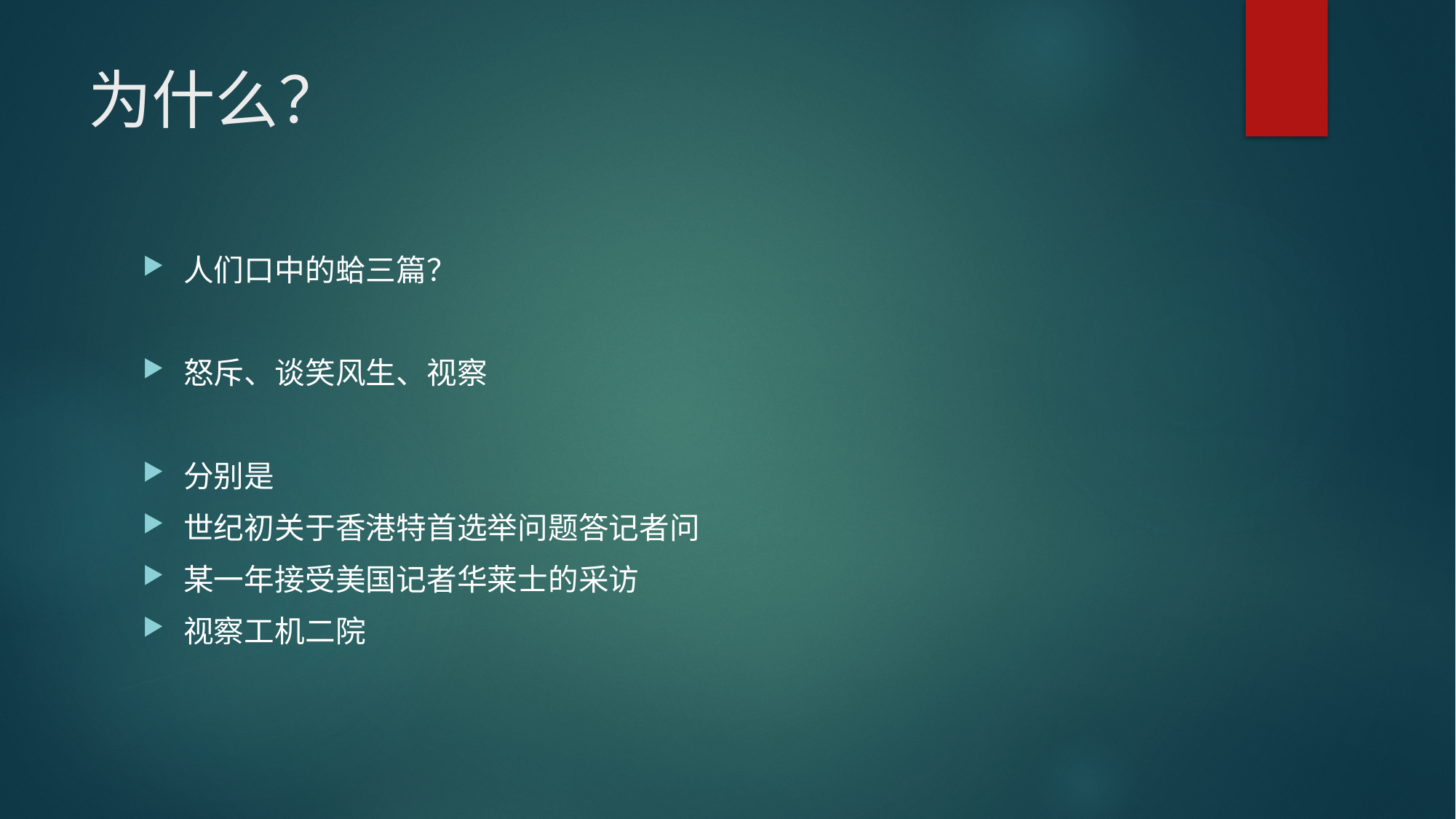

# 为什么？
人们口中的蛤三篇？

怒斥、谈笑风生、视察

分别是
世纪初关于香港特首选举问题答记者问
某一年接受美国记者华莱士的采访
视察工机二院